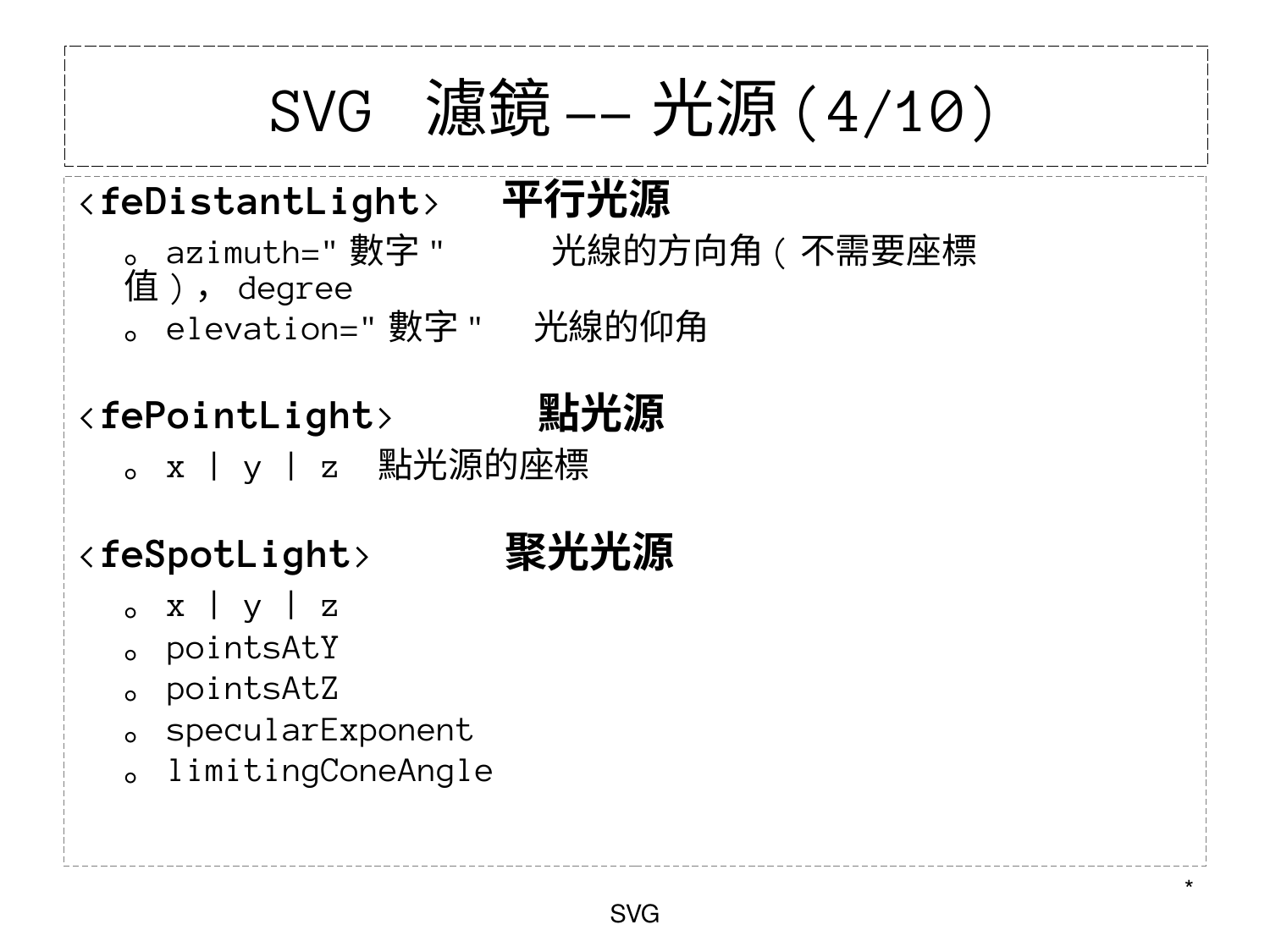

# SVG 濾鏡--光源(4/10)
<feDistantLight>  平行光源
	。azimuth="數字" 	  光線的方向角(不需要座標值)，degree
	。elevation="數字"  光線的仰角

<fePointLight> 	 點光源
	。x | y | z	點光源的座標

<feSpotLight> 	聚光光源
	。x | y | z
	。pointsAtY
	。pointsAtZ
	。specularExponent
	。limitingConeAngle

*
SVG